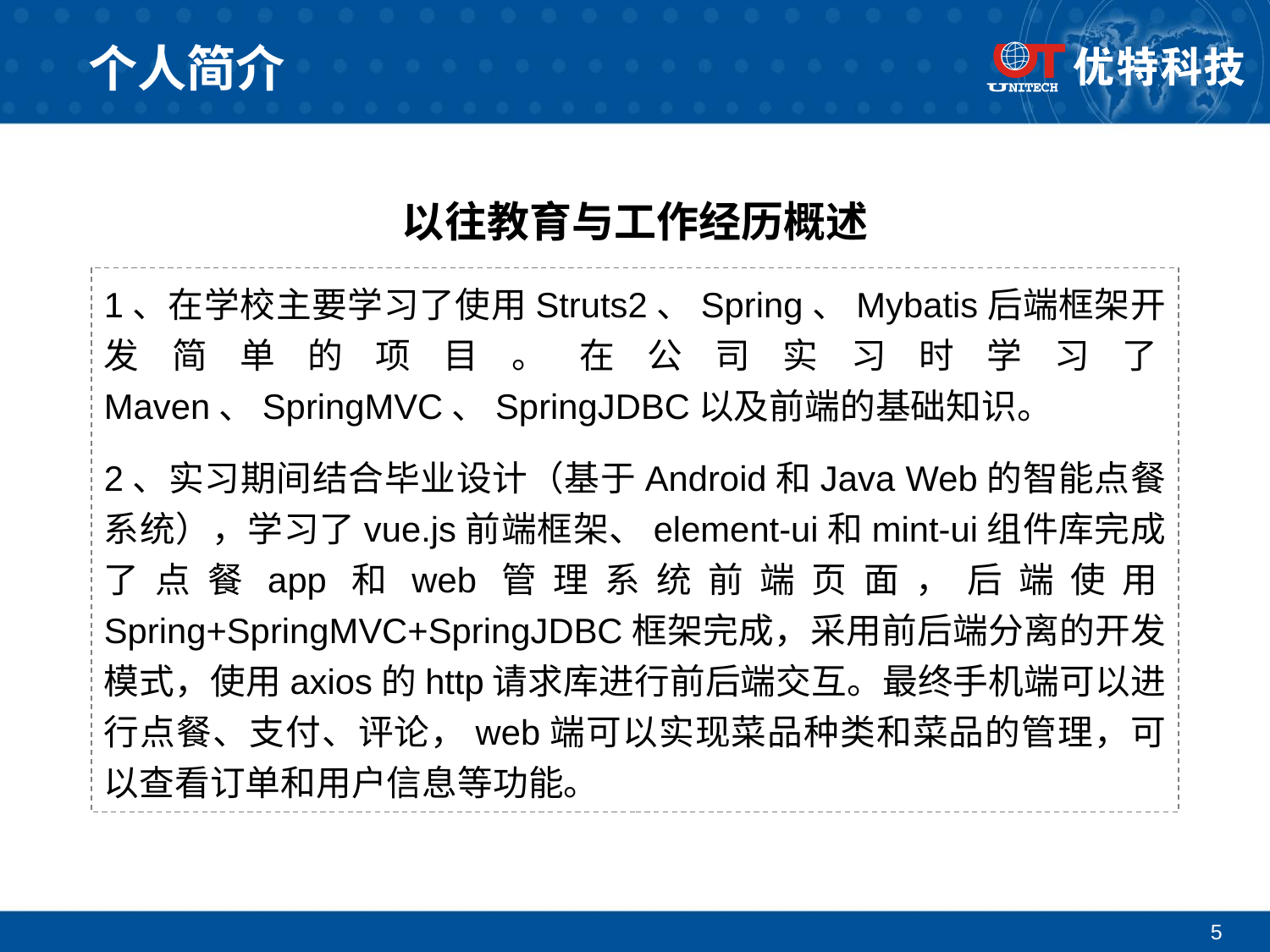

# 个人简介
以往教育与工作经历概述

1、在学校主要学习了使用Struts2、Spring、Mybatis后端框架开发简单的项目。在公司实习时学习了Maven、SpringMVC、SpringJDBC以及前端的基础知识。
2、实习期间结合毕业设计（基于Android和Java Web的智能点餐系统），学习了vue.js前端框架、element-ui和mint-ui组件库完成了点餐app和web管理系统前端页面，后端使用Spring+SpringMVC+SpringJDBC框架完成，采用前后端分离的开发模式，使用axios的http请求库进行前后端交互。最终手机端可以进行点餐、支付、评论，web端可以实现菜品种类和菜品的管理，可以查看订单和用户信息等功能。

5